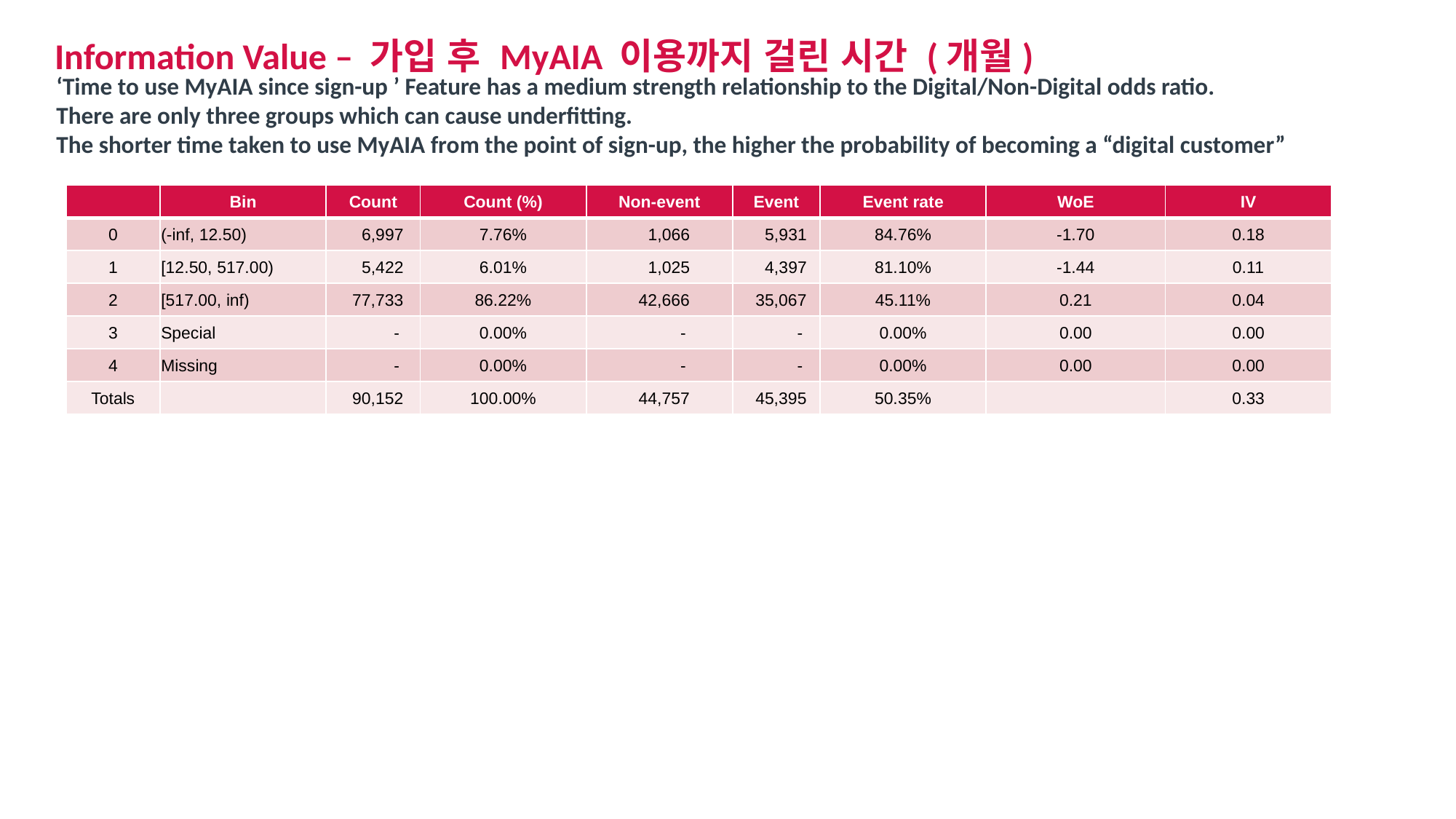

Information Value – 가입 후 MyAIA 이용까지 걸린 시간 (개월)
‘Time to use MyAIA since sign-up ’ Feature has a medium strength relationship to the Digital/Non-Digital odds ratio.
There are only three groups which can cause underfitting.
The shorter time taken to use MyAIA from the point of sign-up, the higher the probability of becoming a “digital customer”
|  | Bin | Count | Count (%) | Non-event | Event | Event rate | WoE | IV |
| --- | --- | --- | --- | --- | --- | --- | --- | --- |
| 0 | (-inf, 12.50) | 6,997 | 7.76% | 1,066 | 5,931 | 84.76% | -1.70 | 0.18 |
| 1 | [12.50, 517.00) | 5,422 | 6.01% | 1,025 | 4,397 | 81.10% | -1.44 | 0.11 |
| 2 | [517.00, inf) | 77,733 | 86.22% | 42,666 | 35,067 | 45.11% | 0.21 | 0.04 |
| 3 | Special | - | 0.00% | - | - | 0.00% | 0.00 | 0.00 |
| 4 | Missing | - | 0.00% | - | - | 0.00% | 0.00 | 0.00 |
| Totals |  | 90,152 | 100.00% | 44,757 | 45,395 | 50.35% |  | 0.33 |